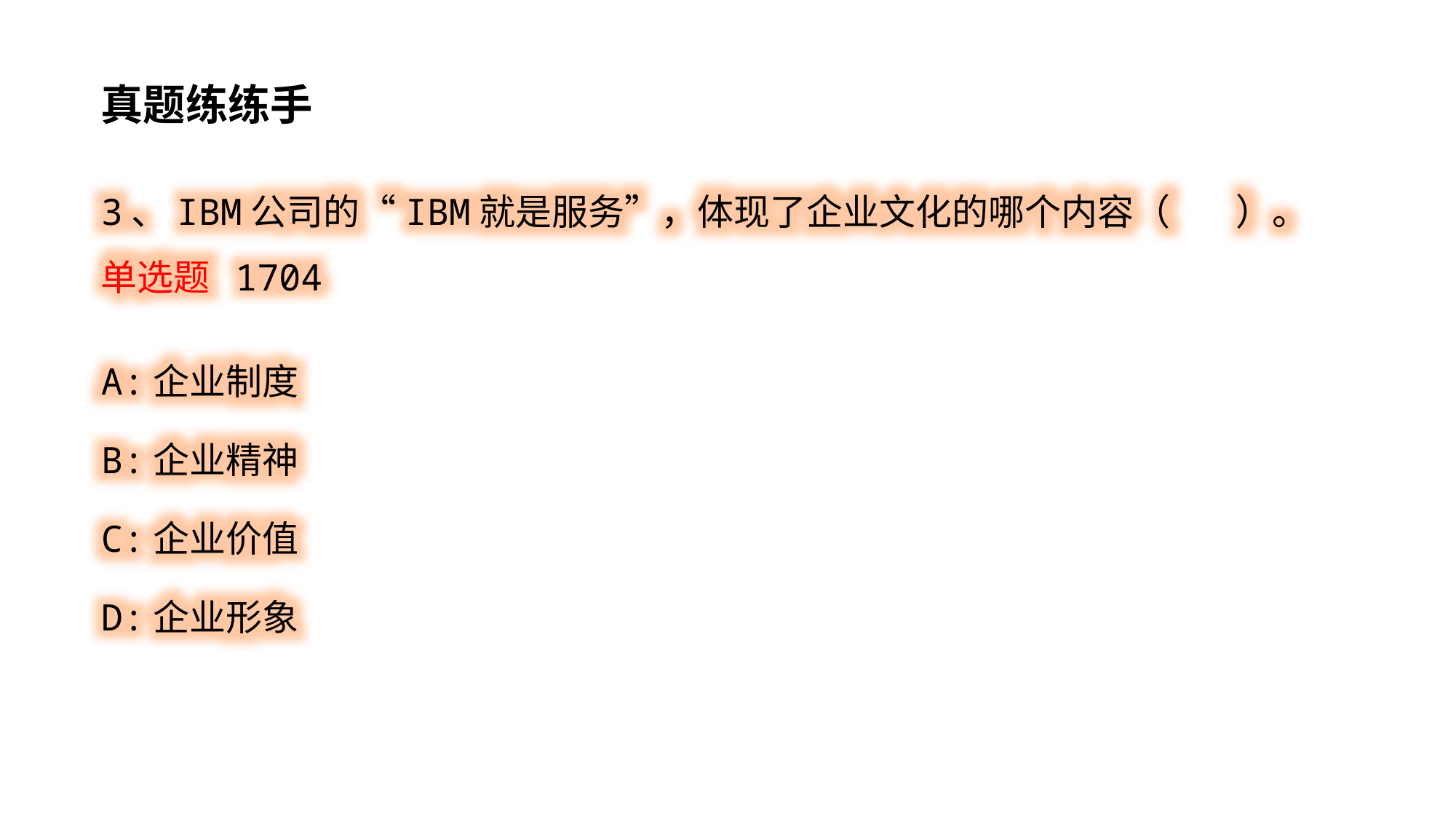

真题练练手
3、IBM公司的“IBM就是服务”，体现了企业文化的哪个内容（        ）。  单选题  1704

A:企业制度

B:企业精神

C:企业价值

D:企业形象